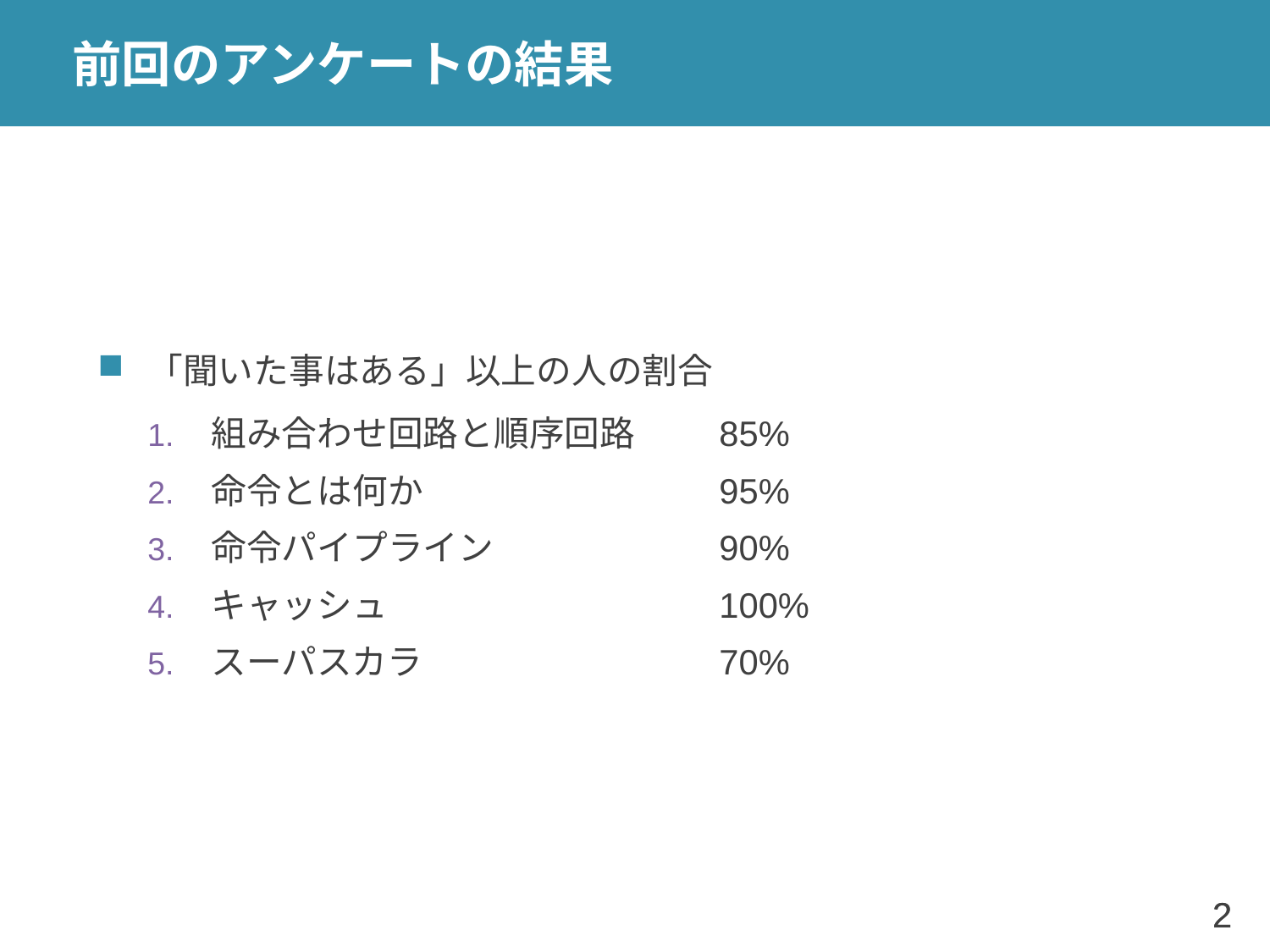

# 前回のアンケートの結果
「聞いた事はある」以上の人の割合
組み合わせ回路と順序回路  	85%
命令とは何か 			95%
命令パイプライン          		90%
キャッシュ                		100%
スーパスカラ              		70%